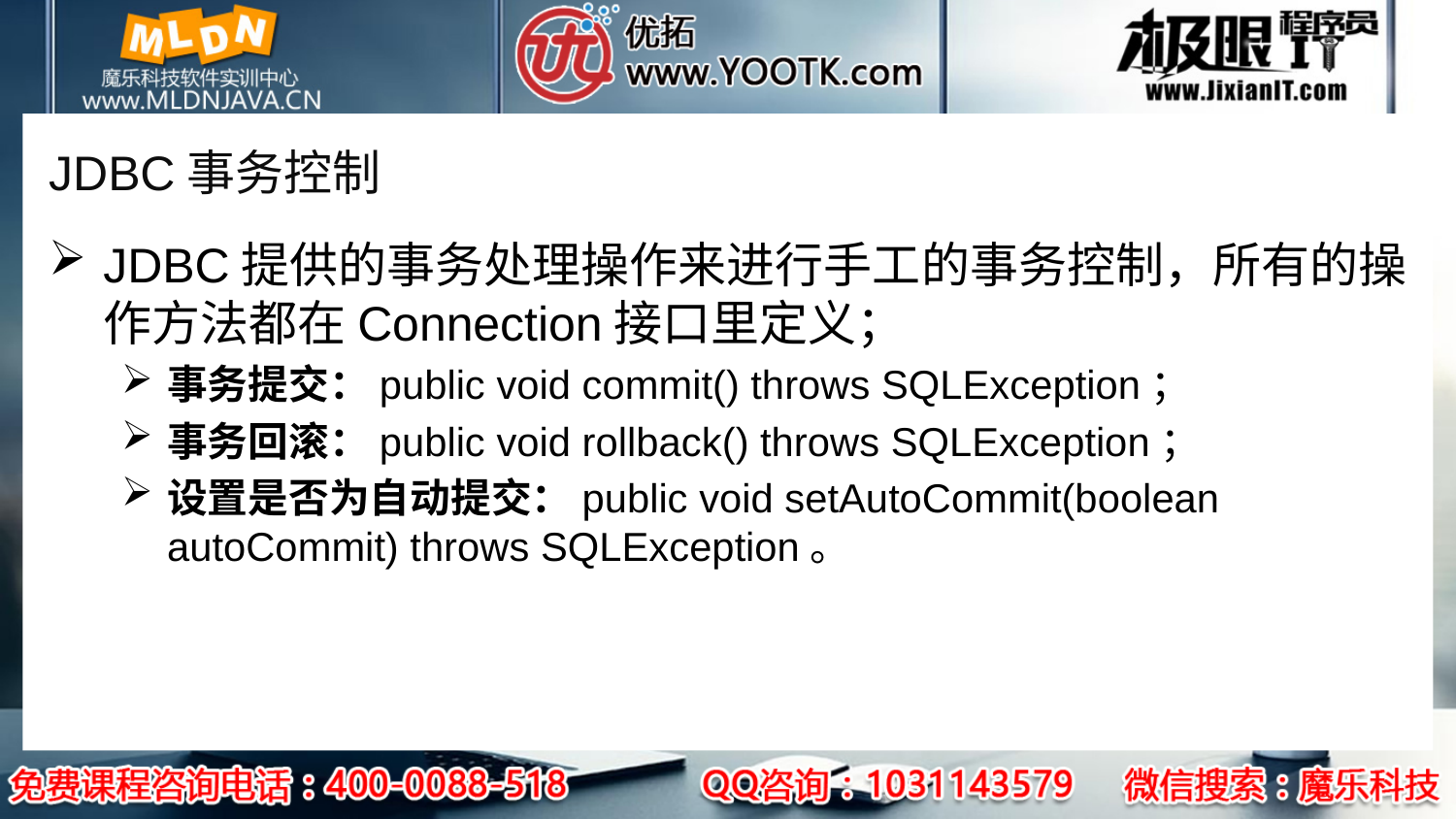

# JDBC事务控制
JDBC提供的事务处理操作来进行手工的事务控制，所有的操作方法都在Connection接口里定义；
事务提交：public void commit() throws SQLException；
事务回滚：public void rollback() throws SQLException；
设置是否为自动提交：public void setAutoCommit(boolean autoCommit) throws SQLException。